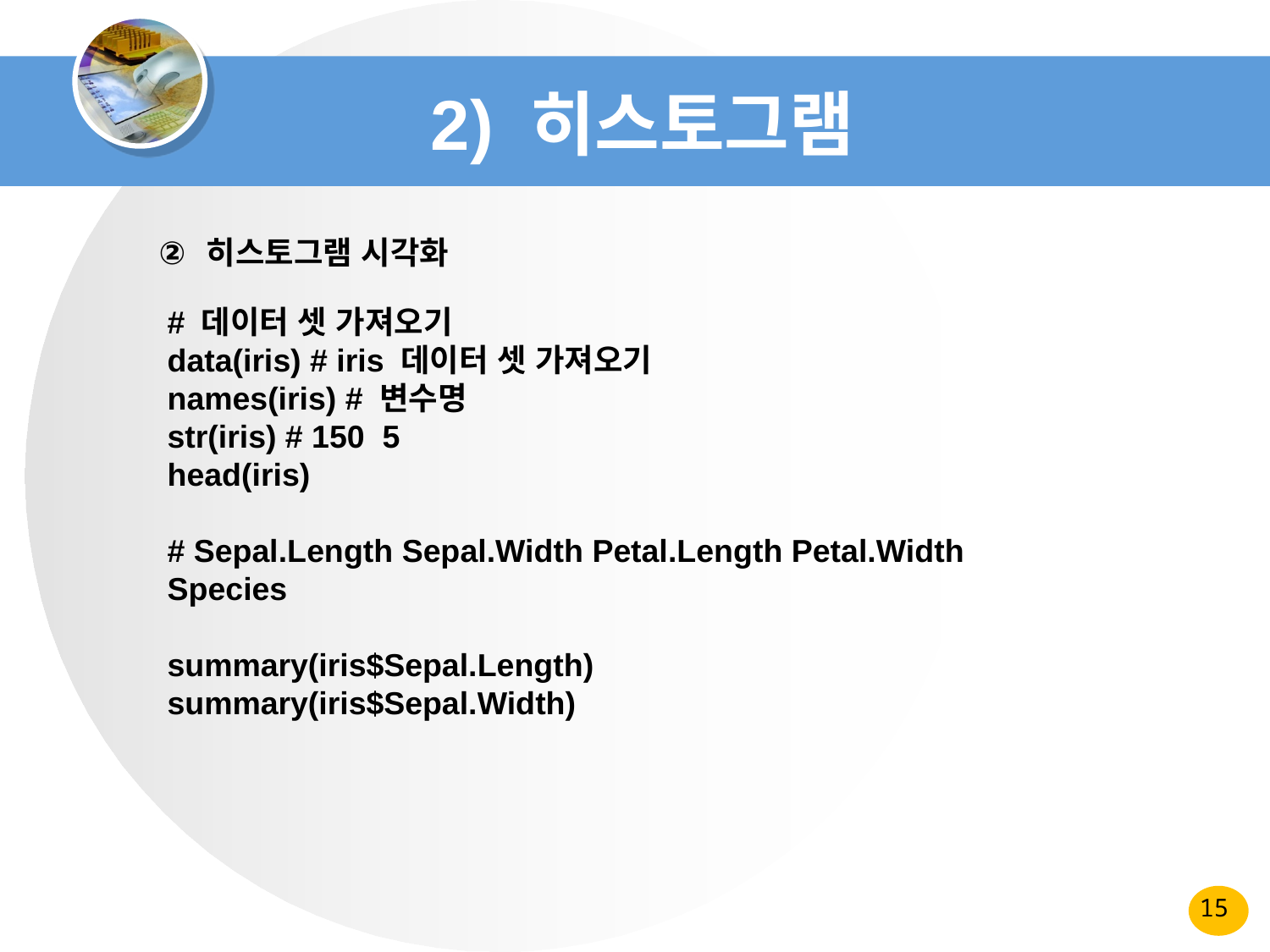

# 2) 히스토그램
히스토그램 시각화
# 데이터 셋 가져오기
data(iris) # iris 데이터 셋 가져오기
names(iris) # 변수명
str(iris) # 150  5
head(iris)

# Sepal.Length Sepal.Width Petal.Length Petal.Width Species

summary(iris$Sepal.Length)
summary(iris$Sepal.Width)

15